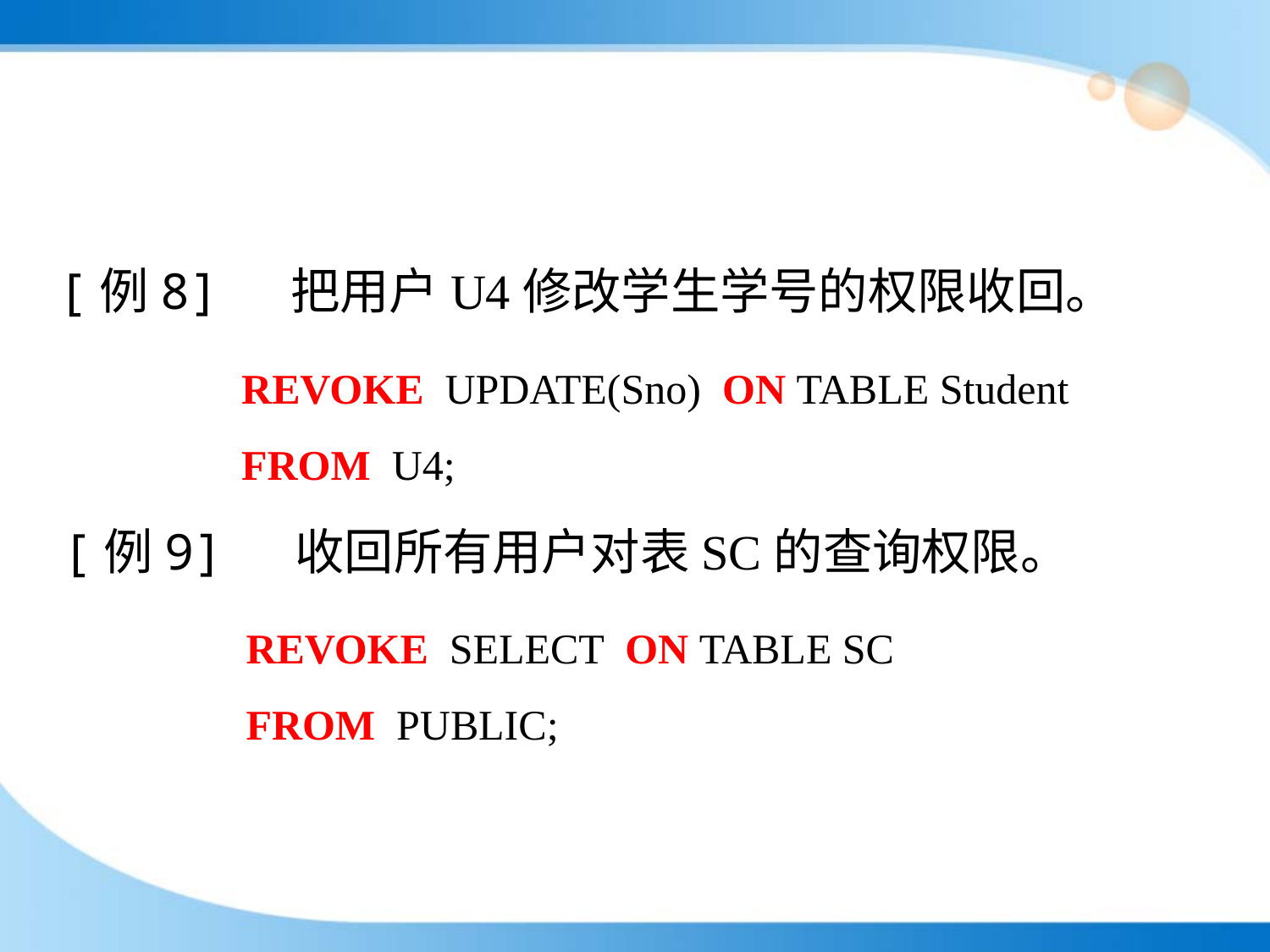

[例8]  把用户U4修改学生学号的权限收回。
REVOKE  UPDATE(Sno)  ON TABLE Student
FROM  U4;
[例9]  收回所有用户对表SC的查询权限。
REVOKE  SELECT  ON TABLE SC
FROM  PUBLIC;